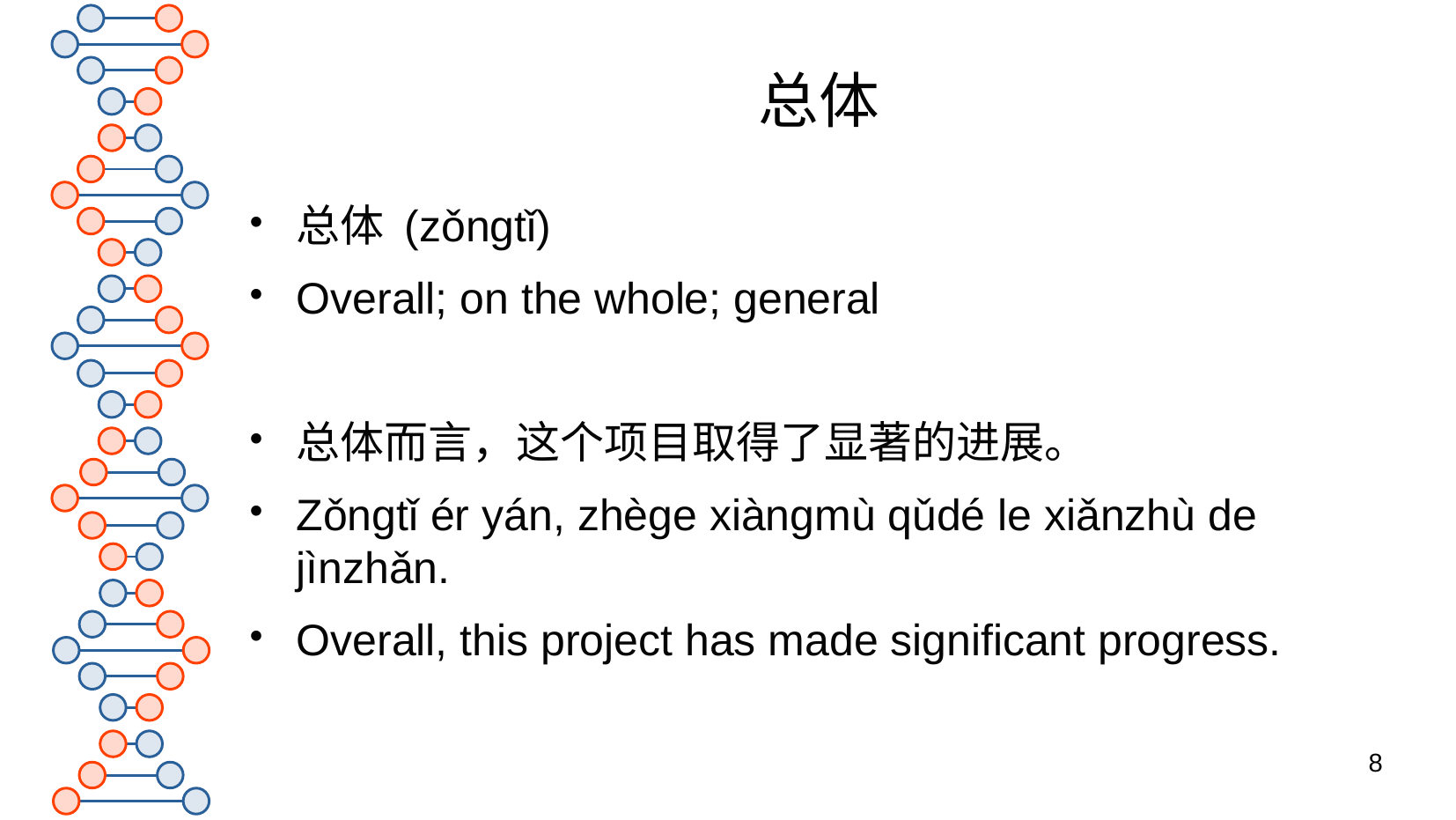

# 总体
总体 (zǒngtǐ)
Overall; on the whole; general

总体而言，这个项目取得了显著的进展。
Zǒngtǐ ér yán, zhège xiàngmù qǔdé le xiǎnzhù de jìnzhǎn.
Overall, this project has made significant progress.

8